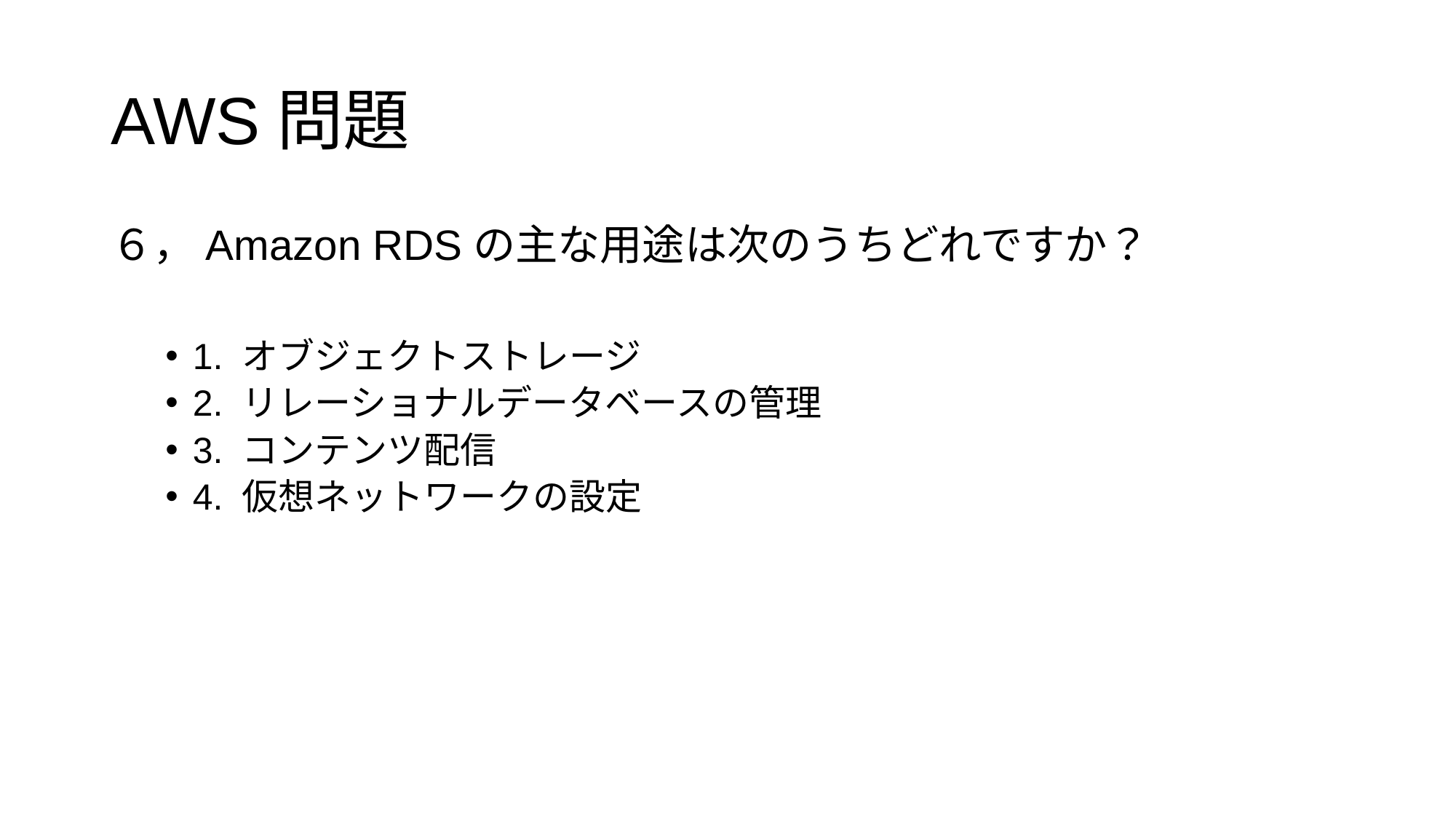

# AWS問題
６，Amazon RDSの主な用途は次のうちどれですか？

1. オブジェクトストレージ
2. リレーショナルデータベースの管理
3. コンテンツ配信
4. 仮想ネットワークの設定